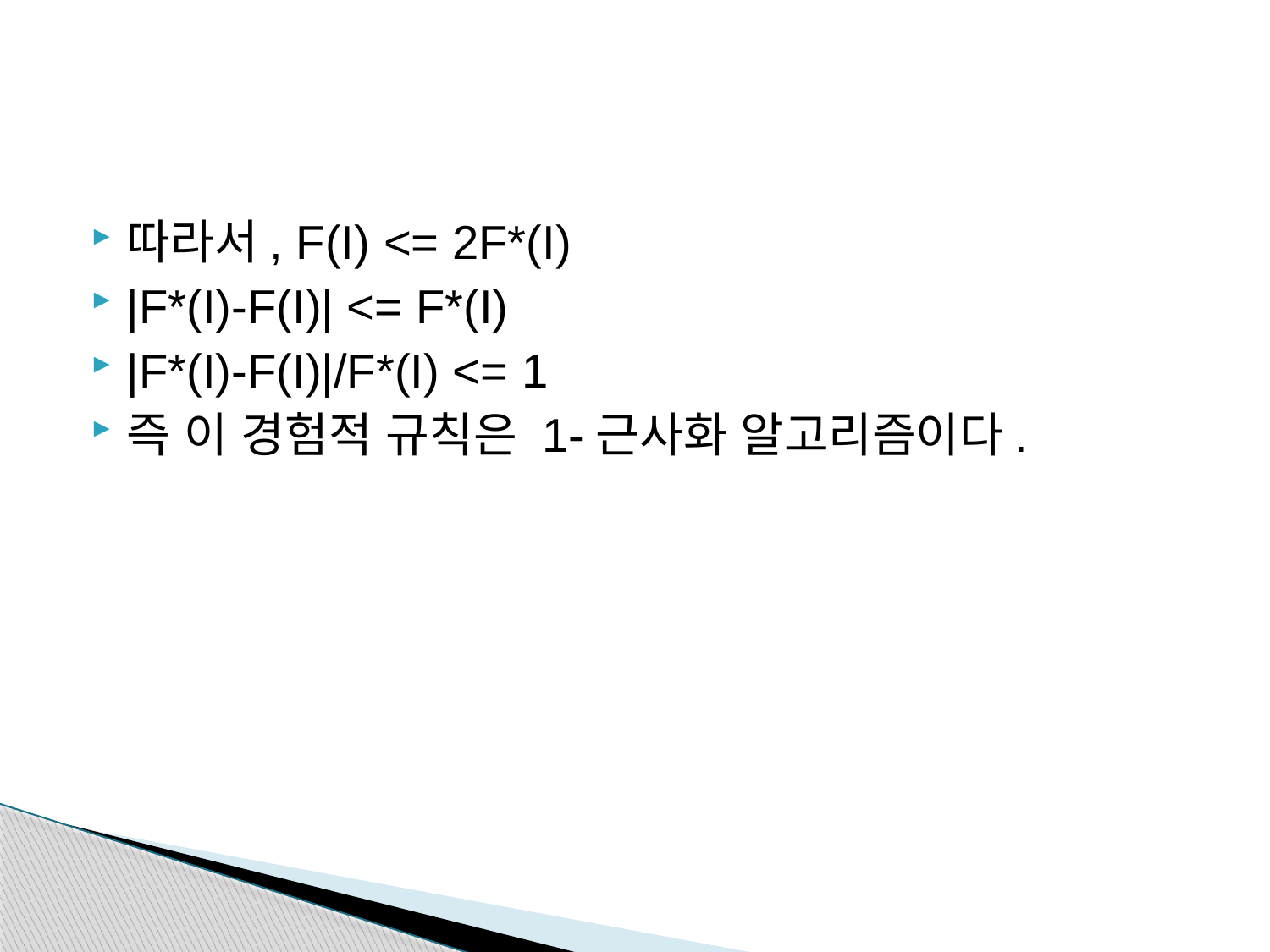

#
따라서, F(I) <= 2F*(I)
|F*(I)-F(I)| <= F*(I)
|F*(I)-F(I)|/F*(I) <= 1
즉 이 경험적 규칙은 1-근사화 알고리즘이다.